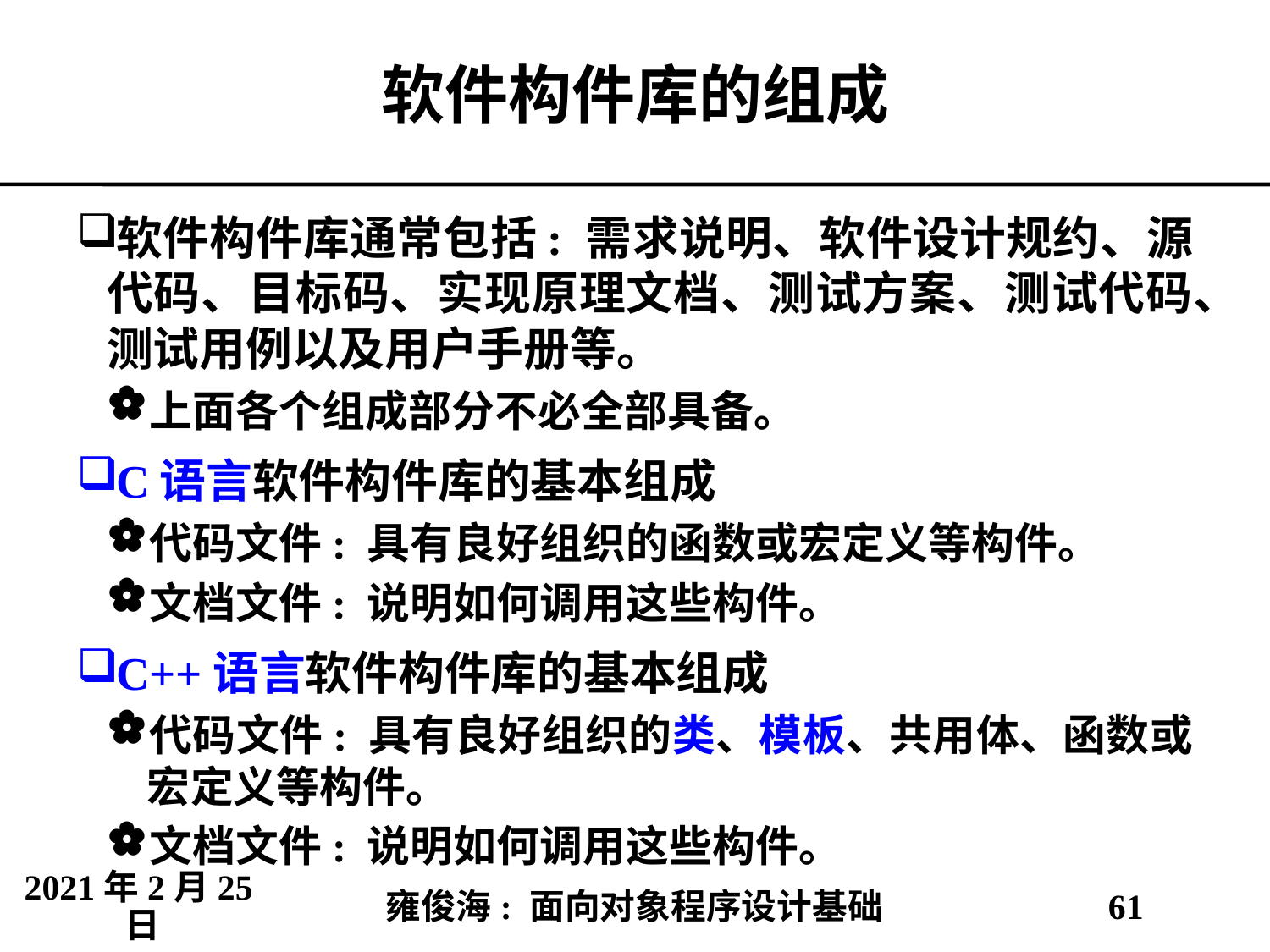

# 软件构件库的组成

软件构件库通常包括: 需求说明、软件设计规约、源代码、目标码、实现原理文档、测试方案、测试代码、测试用例以及用户手册等。
上面各个组成部分不必全部具备。
C语言软件构件库的基本组成
代码文件: 具有良好组织的函数或宏定义等构件。
文档文件: 说明如何调用这些构件。
C++语言软件构件库的基本组成
代码文件: 具有良好组织的类、模板、共用体、函数或宏定义等构件。
文档文件: 说明如何调用这些构件。
2021年2月25日
雍俊海: 面向对象程序设计基础
61